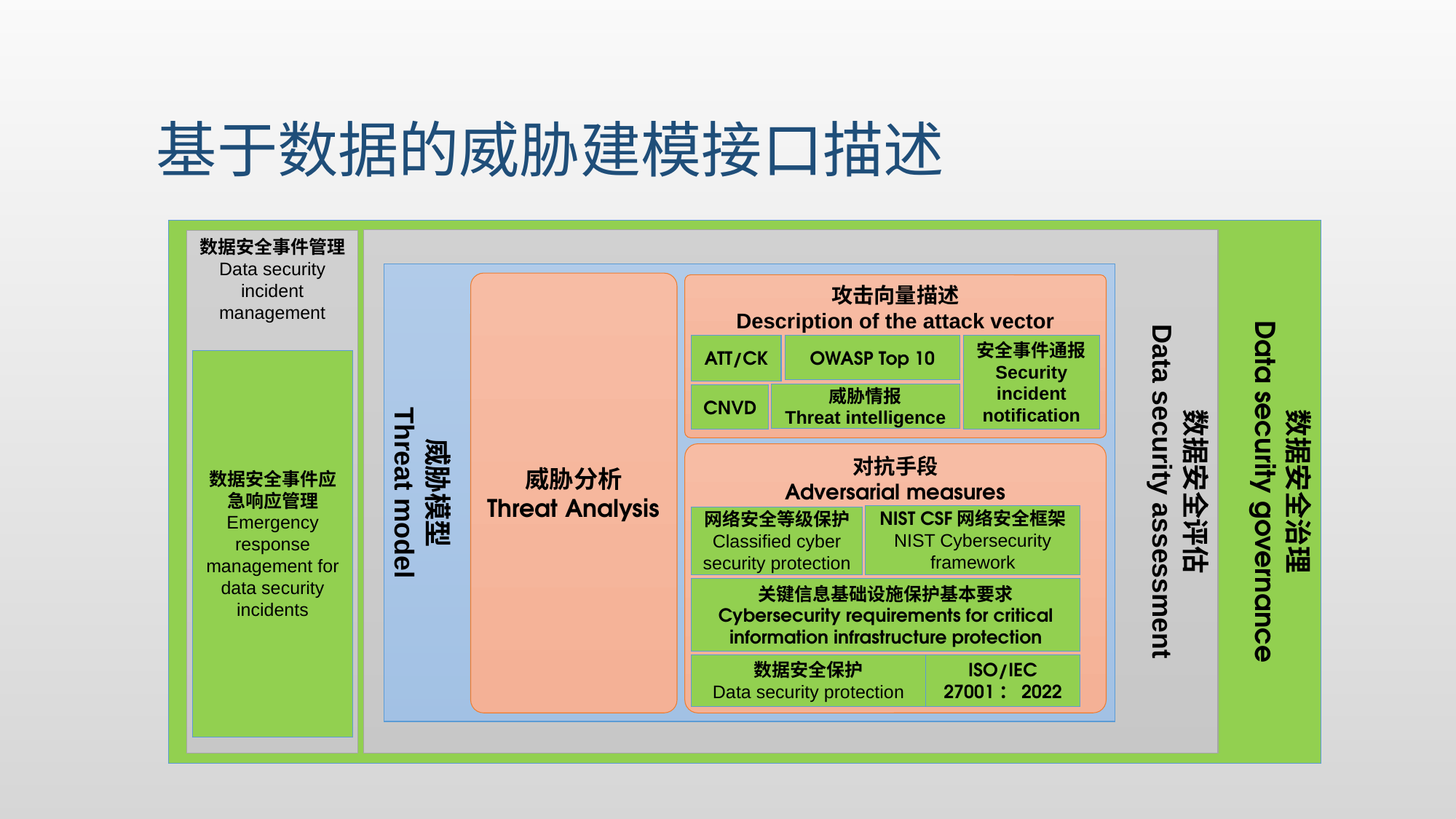

# 基于数据的威胁建模接口描述
数据安全治理
Data security governance
数据安全评估
Data security assessment
数据安全事件管理
Data security incident management
威胁模型
Threat model
威胁分析
Threat Analysis
攻击向量描述
Description of the attack vector
ATT/CK
OWASP Top 10
安全事件通报
Security incident notification
数据安全事件应急响应管理
Emergency response management for data security incidents
威胁情报
Threat intelligence
CNVD
对抗手段
Adversarial measures
NIST CSF网络安全框架
NIST Cybersecurity framework
网络安全等级保护
Classified cyber security protection
关键信息基础设施保护基本要求
Cybersecurity requirements for critical information infrastructure protection
数据安全保护
Data security protection
ISO/IEC 27001：2022